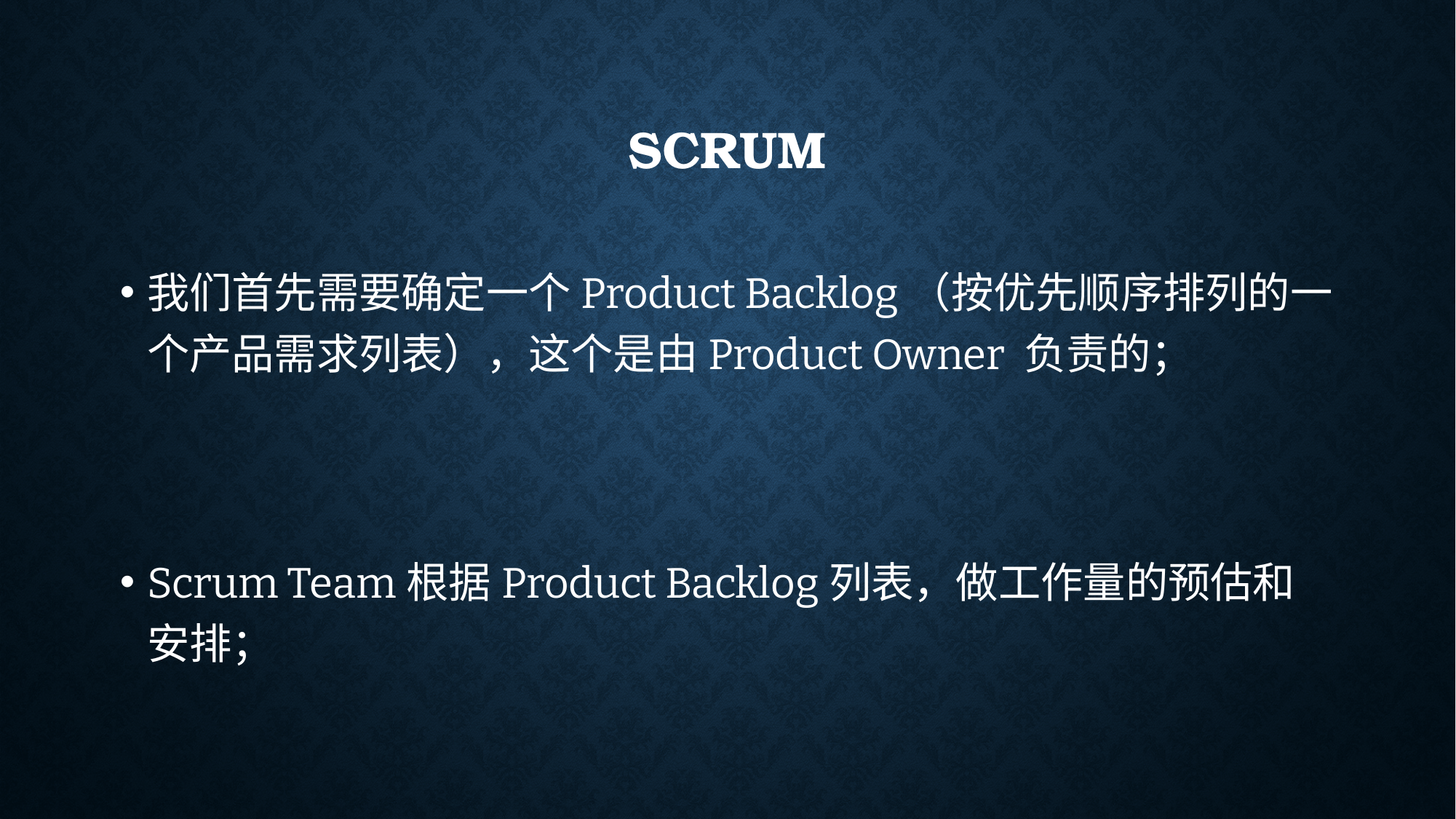

# Scrum
我们首先需要确定一个Product Backlog（按优先顺序排列的一个产品需求列表），这个是由Product Owner 负责的；

Scrum Team根据Product Backlog列表，做工作量的预估和安排；